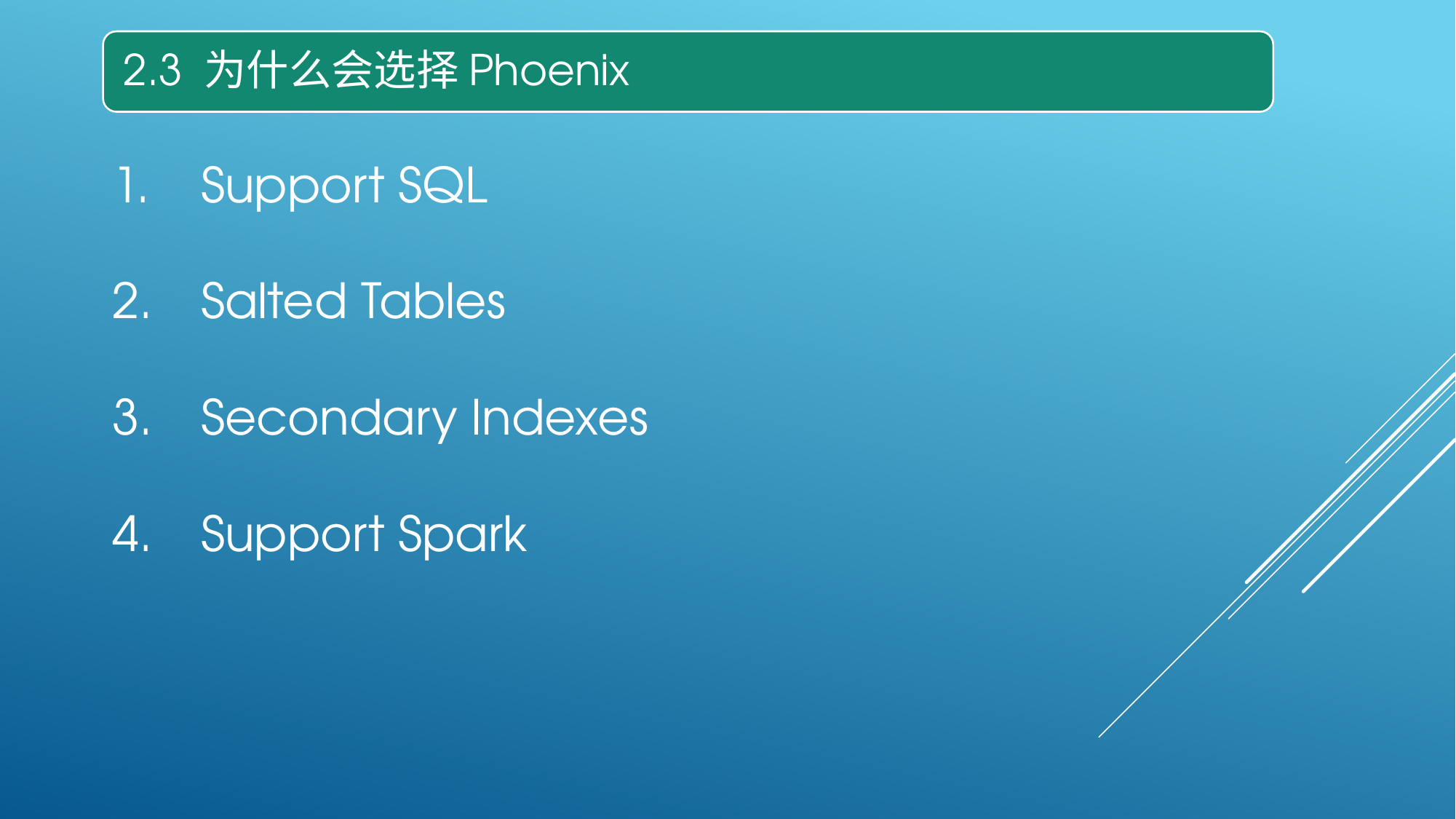

2.3 为什么会选择Phoenix
Support SQL

Salted Tables

Secondary Indexes

Support Spark